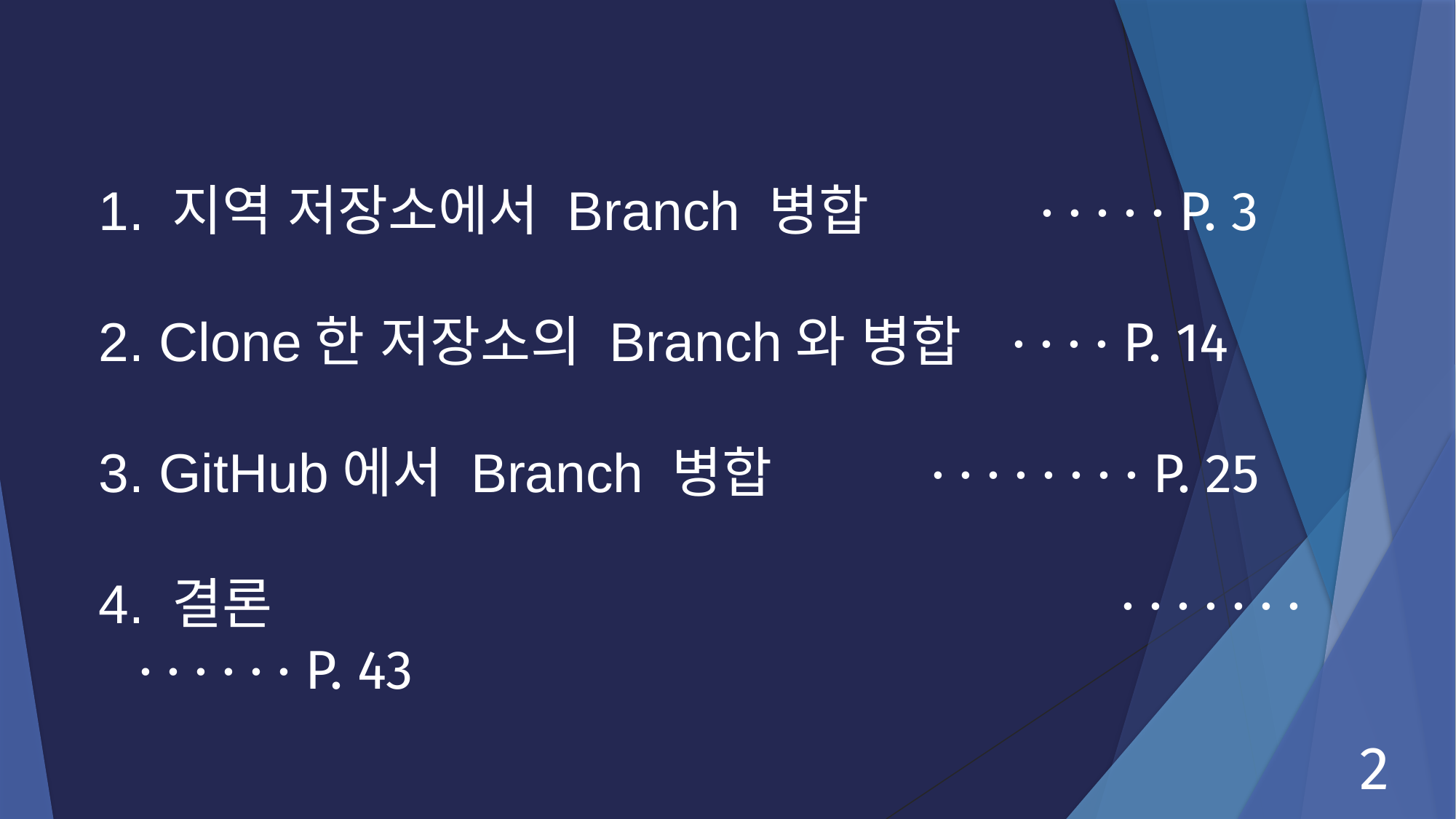

지역 저장소에서 Branch 병합		 · · · · · P. 3

 Clone한 저장소의 Branch와 병합	· · · · P. 14

 GitHub에서 Branch 병합		 · · · · · · · · P. 25

 결론								· · · · · · · · · · · · · P. 43

2